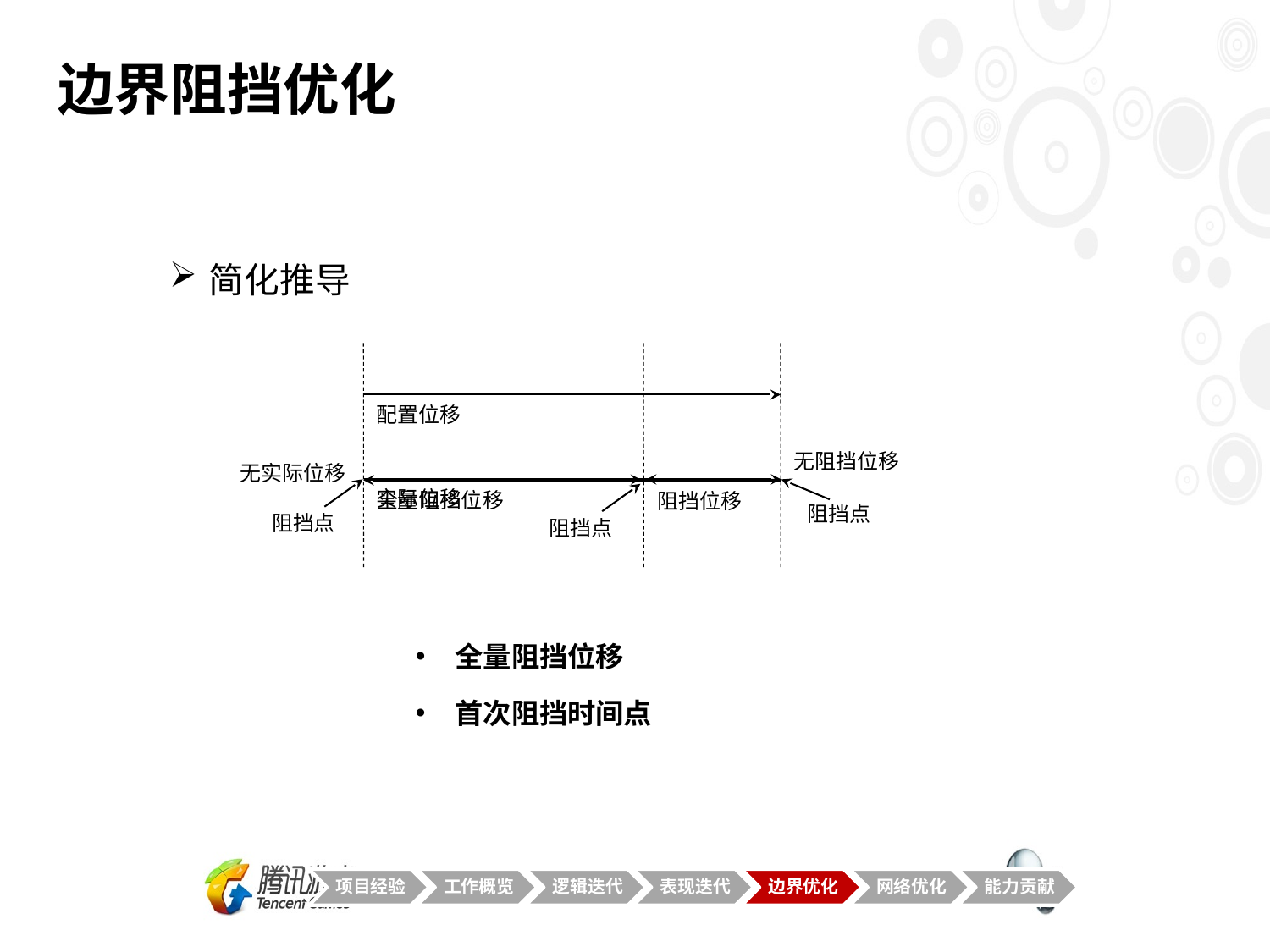

# 边界阻挡优化
简化推导
配置位移
无阻挡位移
无实际位移
实际位移
全量阻挡位移
阻挡位移
阻挡点
阻挡点
阻挡点
全量阻挡位移
首次阻挡时间点
项目经验
工作概览
逻辑迭代
表现迭代
边界优化
网络优化
能力贡献